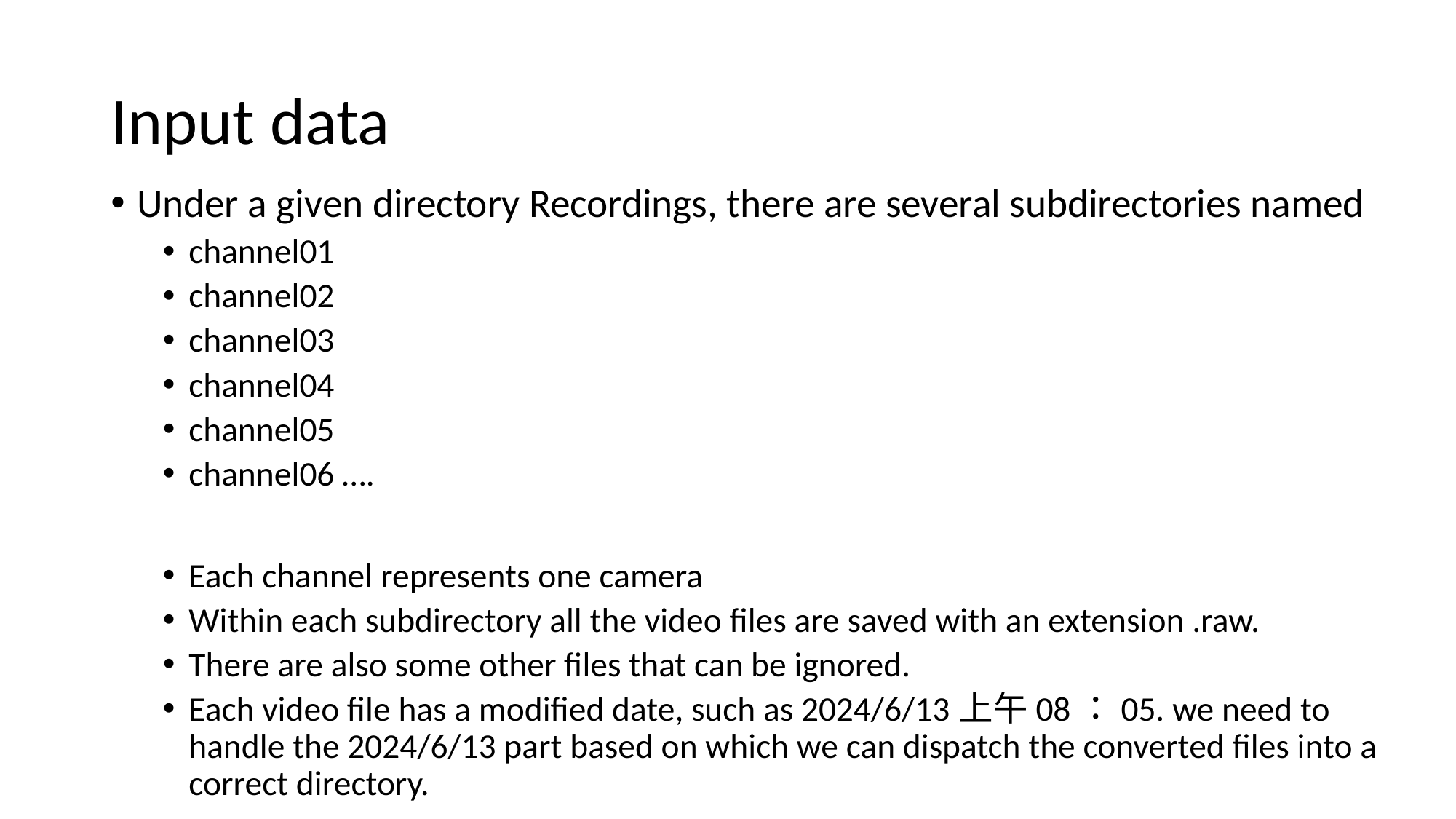

# Input data
Under a given directory Recordings, there are several subdirectories named
channel01
channel02
channel03
channel04
channel05
channel06 ….

Each channel represents one camera
Within each subdirectory all the video files are saved with an extension .raw.
There are also some other files that can be ignored.
Each video file has a modified date, such as 2024/6/13上午08：05. we need to handle the 2024/6/13 part based on which we can dispatch the converted files into a correct directory.